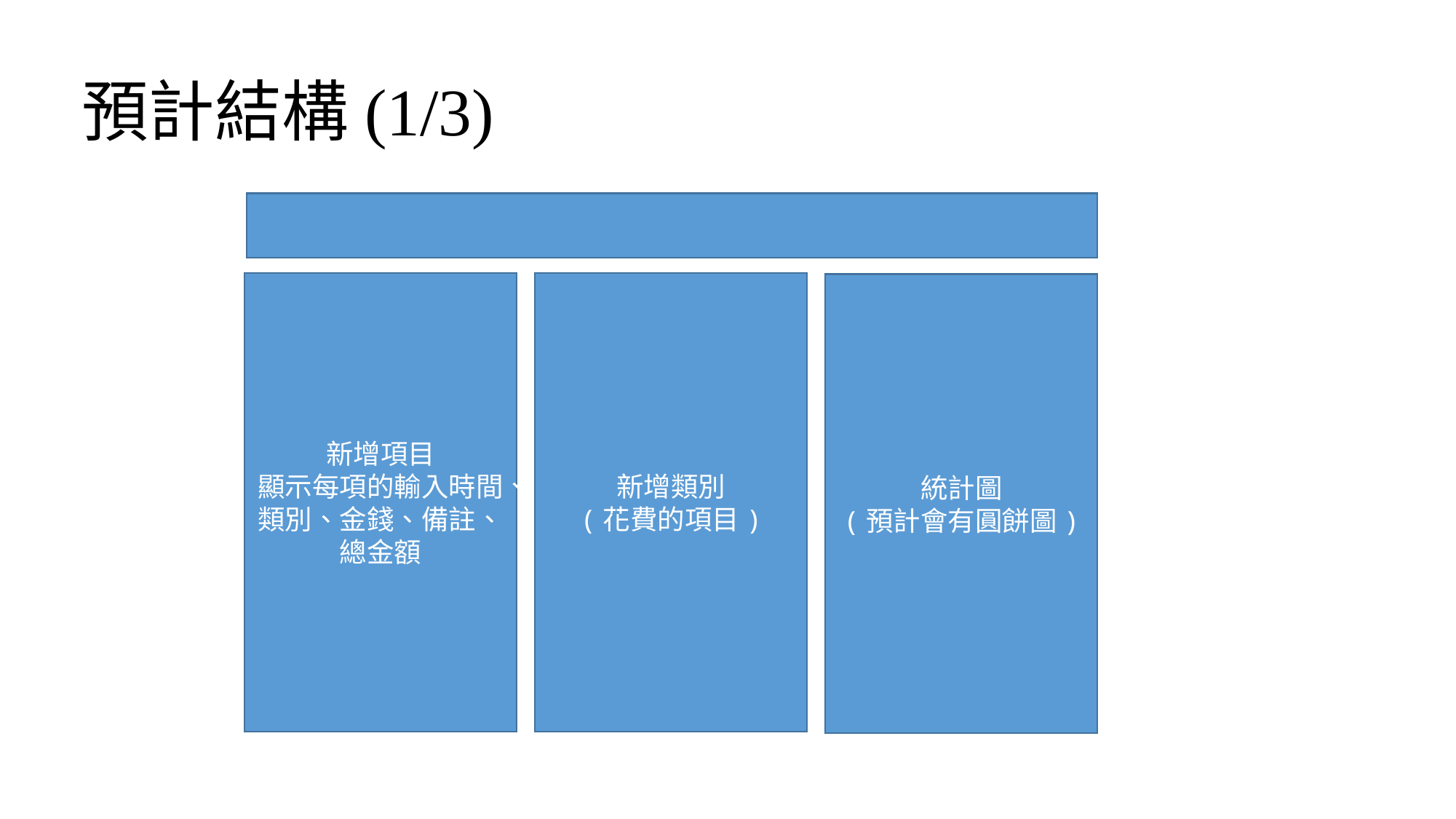

# 預計結構(1/3)

新增項目
顯示每項的輸入時間、類別、金錢、備註、總金額
新增類別
(花費的項目)
統計圖
(預計會有圓餅圖)